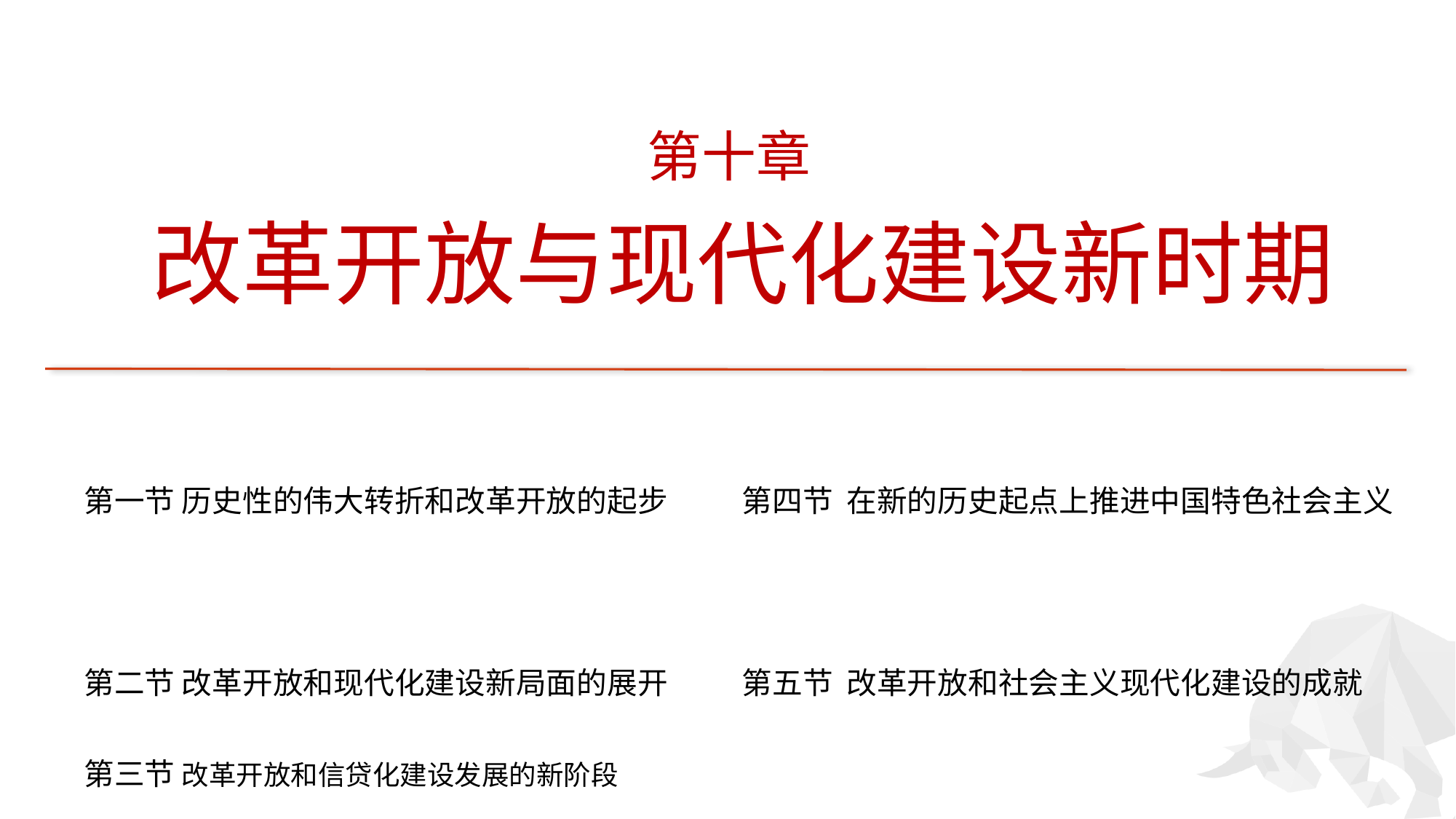

第十章
# 改革开放与现代化建设新时期
第一节 历史性的伟大转折和改革开放的起步           第四节  在新的历史起点上推进中国特色社会主义
第二节 改革开放和现代化建设新局面的展开           第五节  改革开放和社会主义现代化建设的成就
第三节 改革开放和信贷化建设发展的新阶段